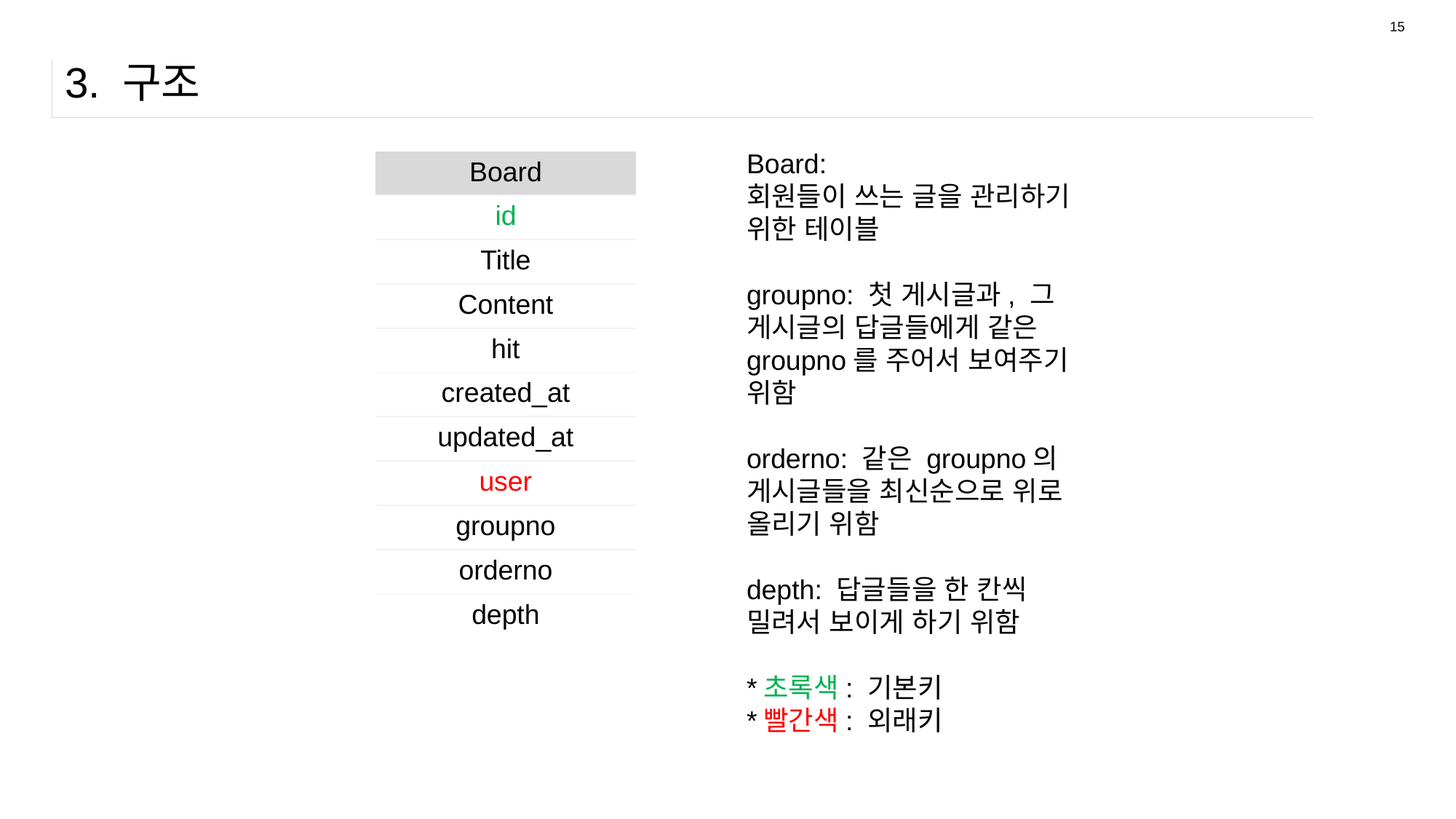

15
# 3. 구조

Board:
회원들이 쓰는 글을 관리하기 위한 테이블

groupno: 첫 게시글과, 그 게시글의 답글들에게 같은 groupno를 주어서 보여주기 위함

orderno: 같은 groupno의 게시글들을 최신순으로 위로 올리기 위함

depth: 답글들을 한 칸씩 밀려서 보이게 하기 위함

*초록색: 기본키
*빨간색: 외래키
| Board |
| --- |
| id |
| Title |
| Content |
| hit |
| created\_at |
| updated\_at |
| user |
| groupno |
| orderno |
| depth |